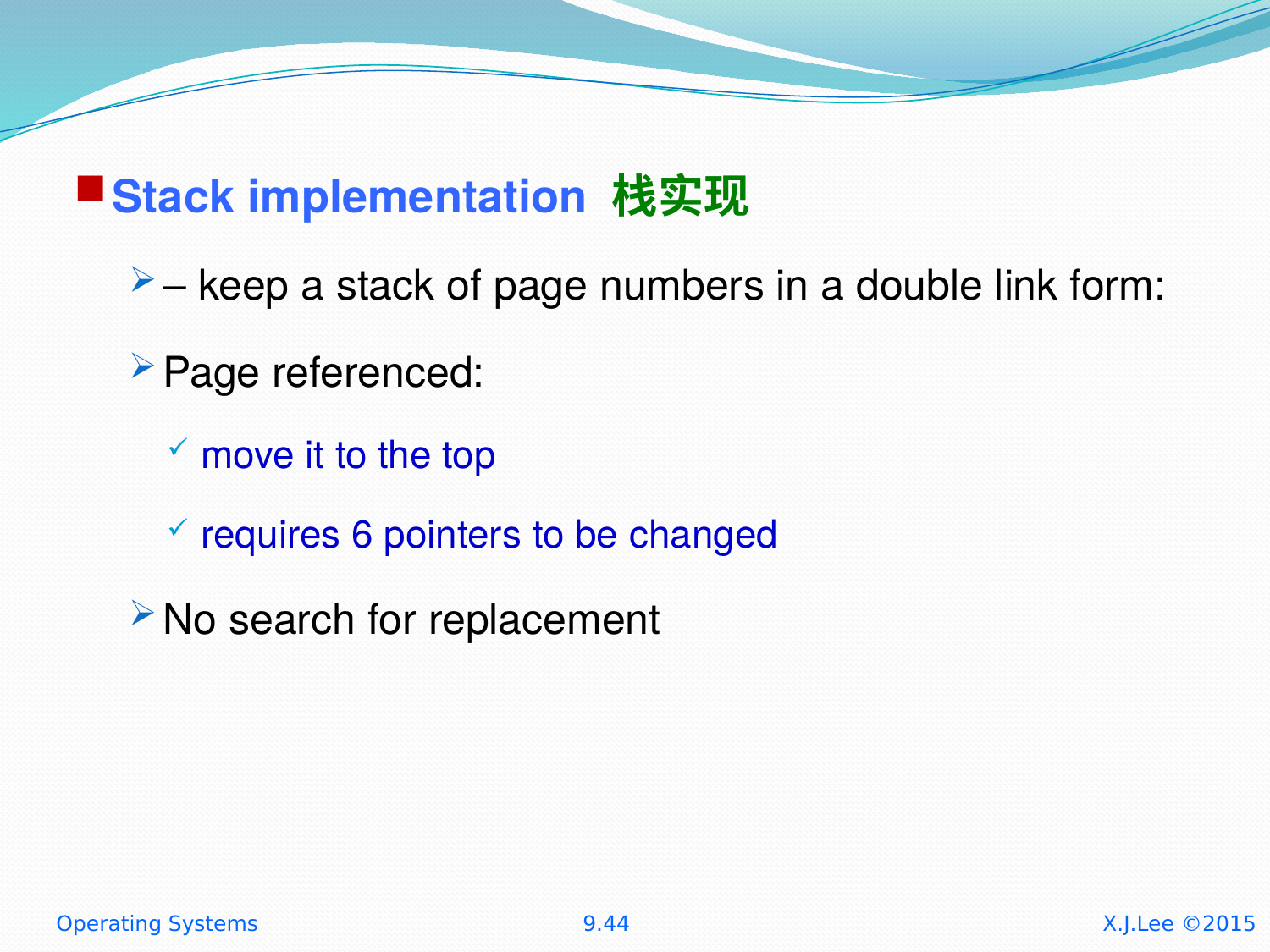

Stack implementation 栈实现
– keep a stack of page numbers in a double link form:
Page referenced:
move it to the top
requires 6 pointers to be changed
No search for replacement
Operating Systems
9.44
X.J.Lee ©2015